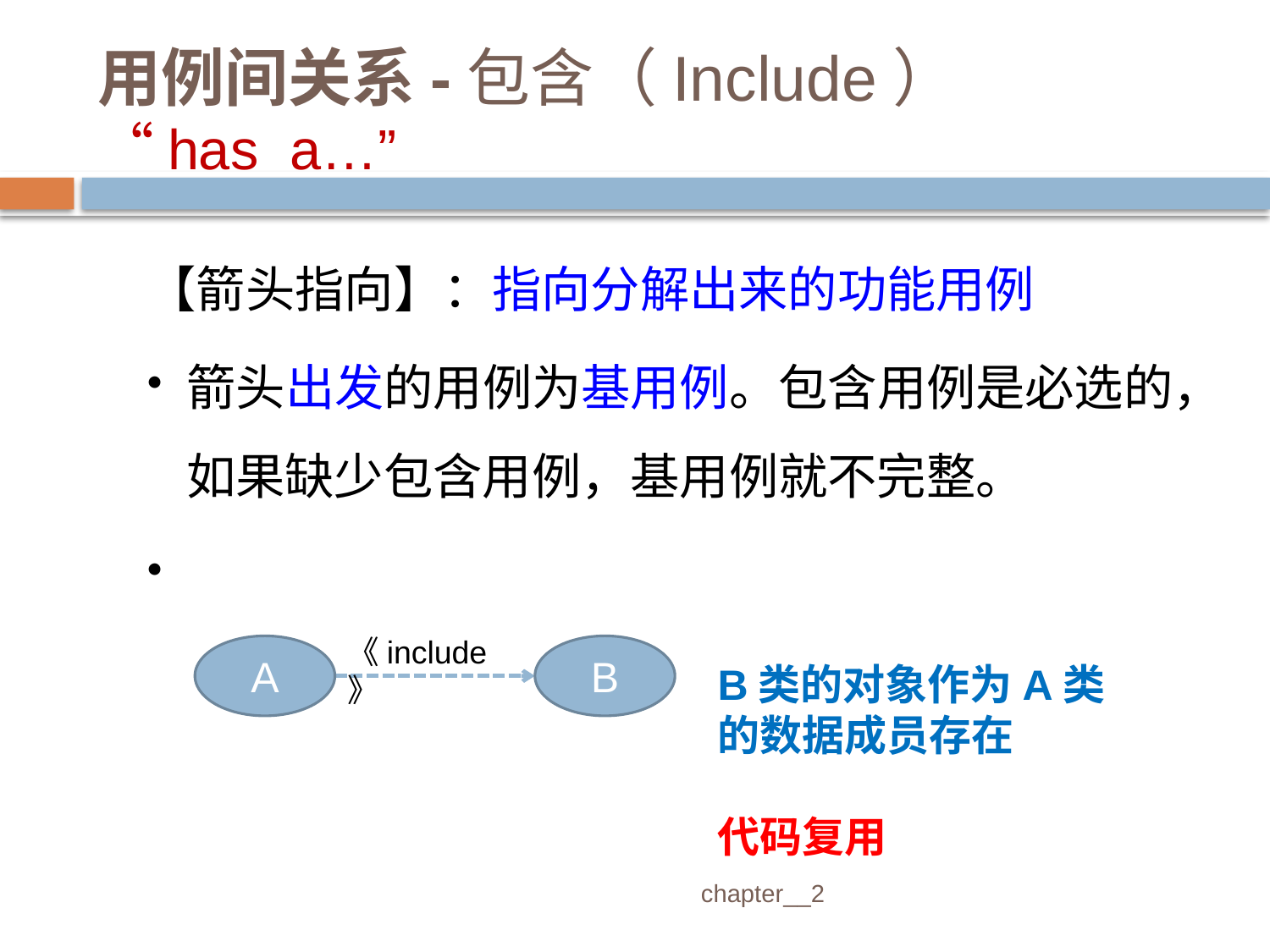

# 用例间关系-包含（Include） “has  a…”
26
　【箭头指向】：指向分解出来的功能用例
箭头出发的用例为基用例。包含用例是必选的，如果缺少包含用例，基用例就不完整。

《include》
A
B
B类的对象作为A类的数据成员存在

代码复用
 chapter__2